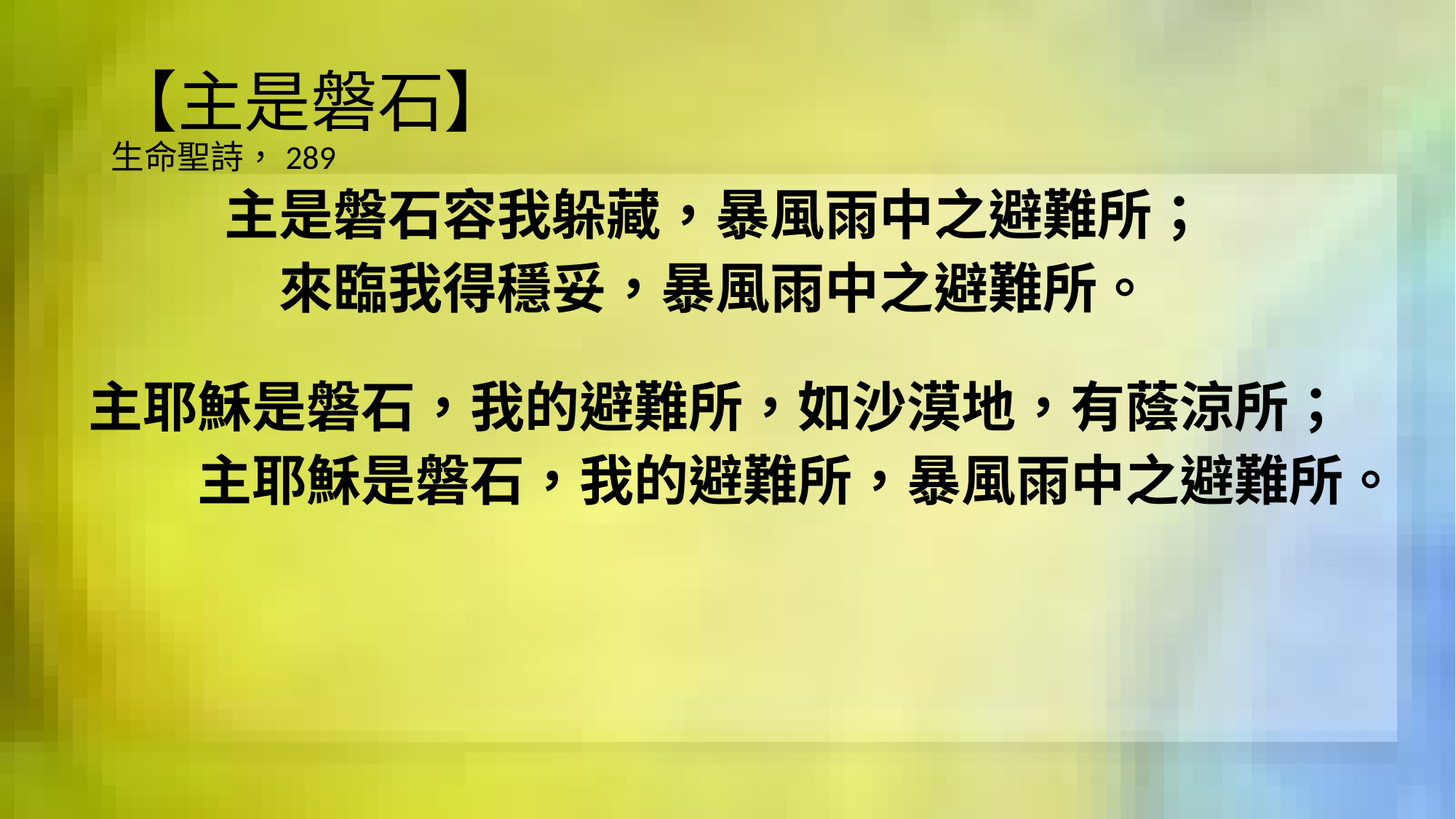

# 【主是磐石】 生命聖詩，289
主是磐石容我躲藏，暴風雨中之避難所；
來臨我得穩妥，暴風雨中之避難所。
主耶穌是磐石，我的避難所，如沙漠地，有蔭涼所；
　　　主耶穌是磐石，我的避難所，暴風雨中之避難所。